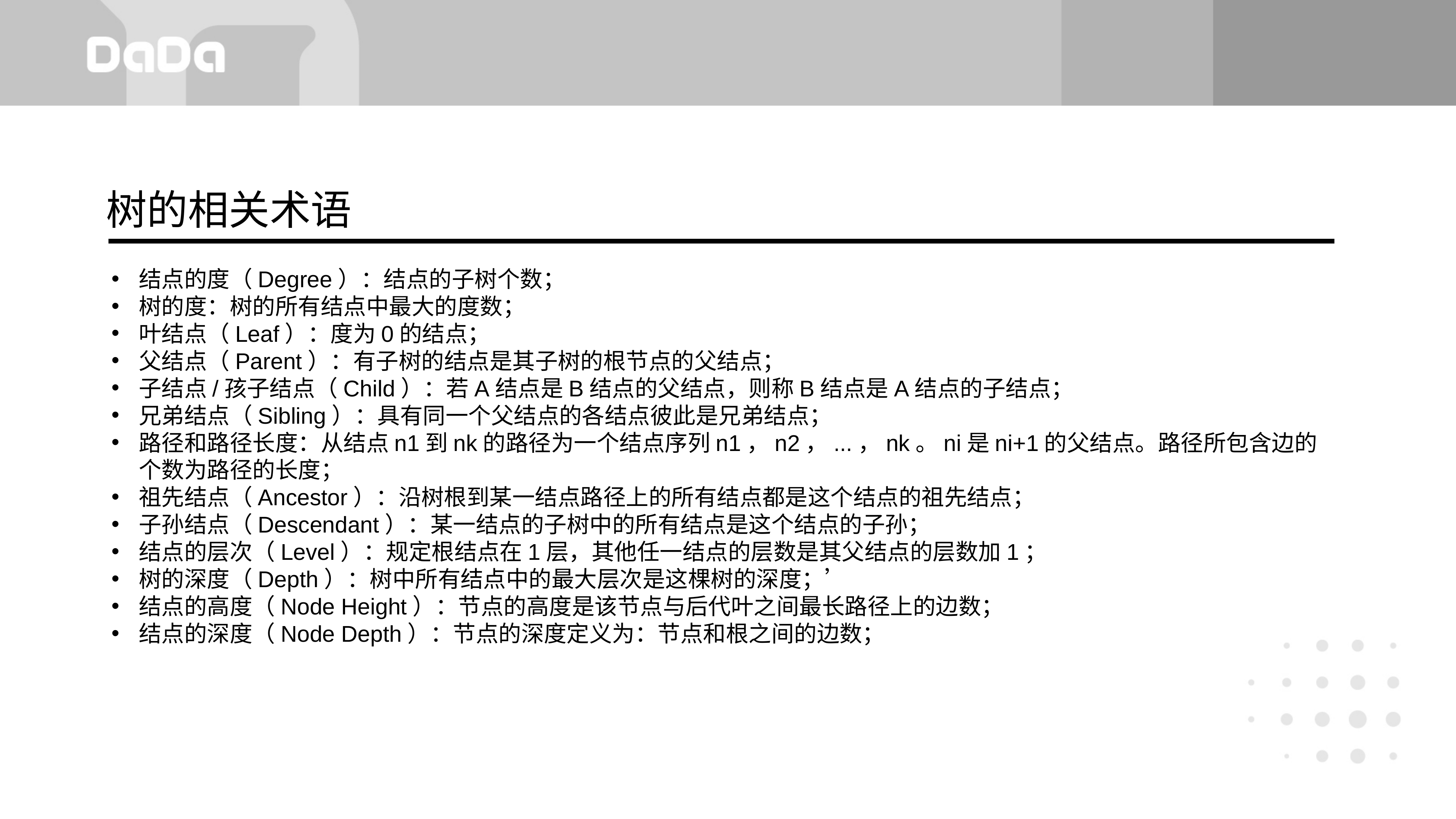

树的相关术语
结点的度（Degree）：结点的子树个数；
树的度：树的所有结点中最大的度数；
叶结点（Leaf）：度为0的结点；
父结点（Parent）：有子树的结点是其子树的根节点的父结点；
子结点/孩子结点（Child）：若A结点是B结点的父结点，则称B结点是A结点的子结点；
兄弟结点（Sibling）：具有同一个父结点的各结点彼此是兄弟结点；
路径和路径长度：从结点n1到nk的路径为一个结点序列n1，n2，...，nk。ni是ni+1的父结点。路径所包含边的个数为路径的长度；
祖先结点（Ancestor）：沿树根到某一结点路径上的所有结点都是这个结点的祖先结点；
子孙结点（Descendant）：某一结点的子树中的所有结点是这个结点的子孙；
结点的层次（Level）：规定根结点在1层，其他任一结点的层数是其父结点的层数加1；
树的深度（Depth）：树中所有结点中的最大层次是这棵树的深度；’
结点的高度（Node Height）：节点的高度是该节点与后代叶之间最长路径上的边数；
结点的深度（Node Depth）：节点的深度定义为：节点和根之间的边数；